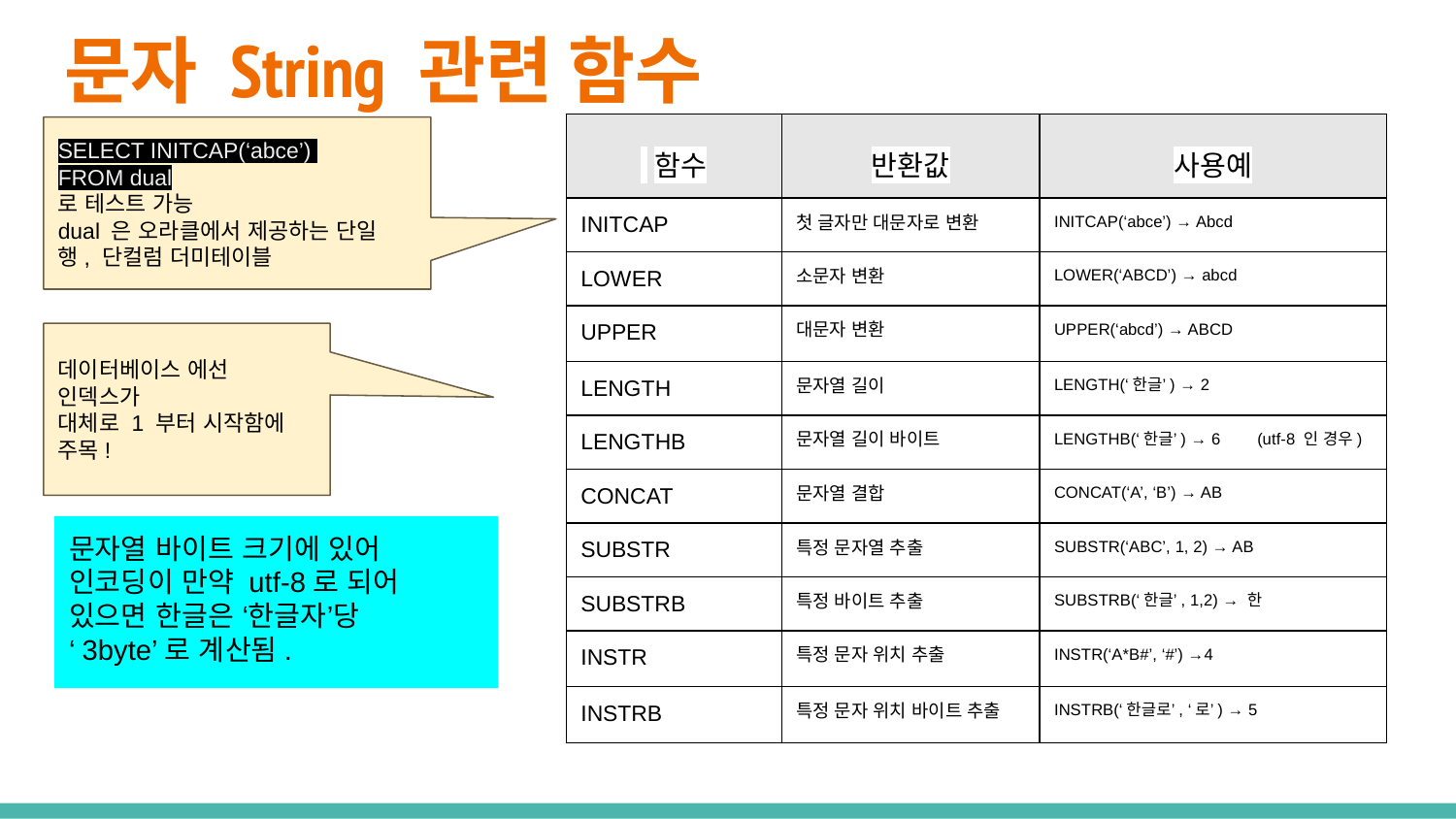

# 문자 String 관련 함수
| 함수 | 반환값 | 사용예 |
| --- | --- | --- |
| INITCAP | 첫 글자만 대문자로 변환 | INITCAP(‘abce’) → Abcd |
| LOWER | 소문자 변환 | LOWER(‘ABCD’) → abcd |
| UPPER | 대문자 변환 | UPPER(‘abcd’) → ABCD |
| LENGTH | 문자열 길이 | LENGTH(‘한글’) → 2 |
| LENGTHB | 문자열 길이 바이트 | LENGTHB(‘한글’) → 6 (utf-8 인 경우) |
| CONCAT | 문자열 결합 | CONCAT(‘A’, ‘B’) → AB |
| SUBSTR | 특정 문자열 추출 | SUBSTR(‘ABC’, 1, 2) → AB |
| SUBSTRB | 특정 바이트 추출 | SUBSTRB(‘한글’, 1,2) → 한 |
| INSTR | 특정 문자 위치 추출 | INSTR(‘A\*B#’, ‘#’) →4 |
| INSTRB | 특정 문자 위치 바이트 추출 | INSTRB(‘한글로’, ‘로’) → 5 |
SELECT INITCAP(‘abce’)
FROM dual
로 테스트 가능
dual 은 오라클에서 제공하는 단일 행, 단컬럼 더미테이블
데이터베이스 에선
인덱스가
대체로 1 부터 시작함에 주목!
문자열 바이트 크기에 있어
인코딩이 만약 utf-8로 되어 있으면 한글은 ‘한글자’당 ‘3byte’로 계산됨.